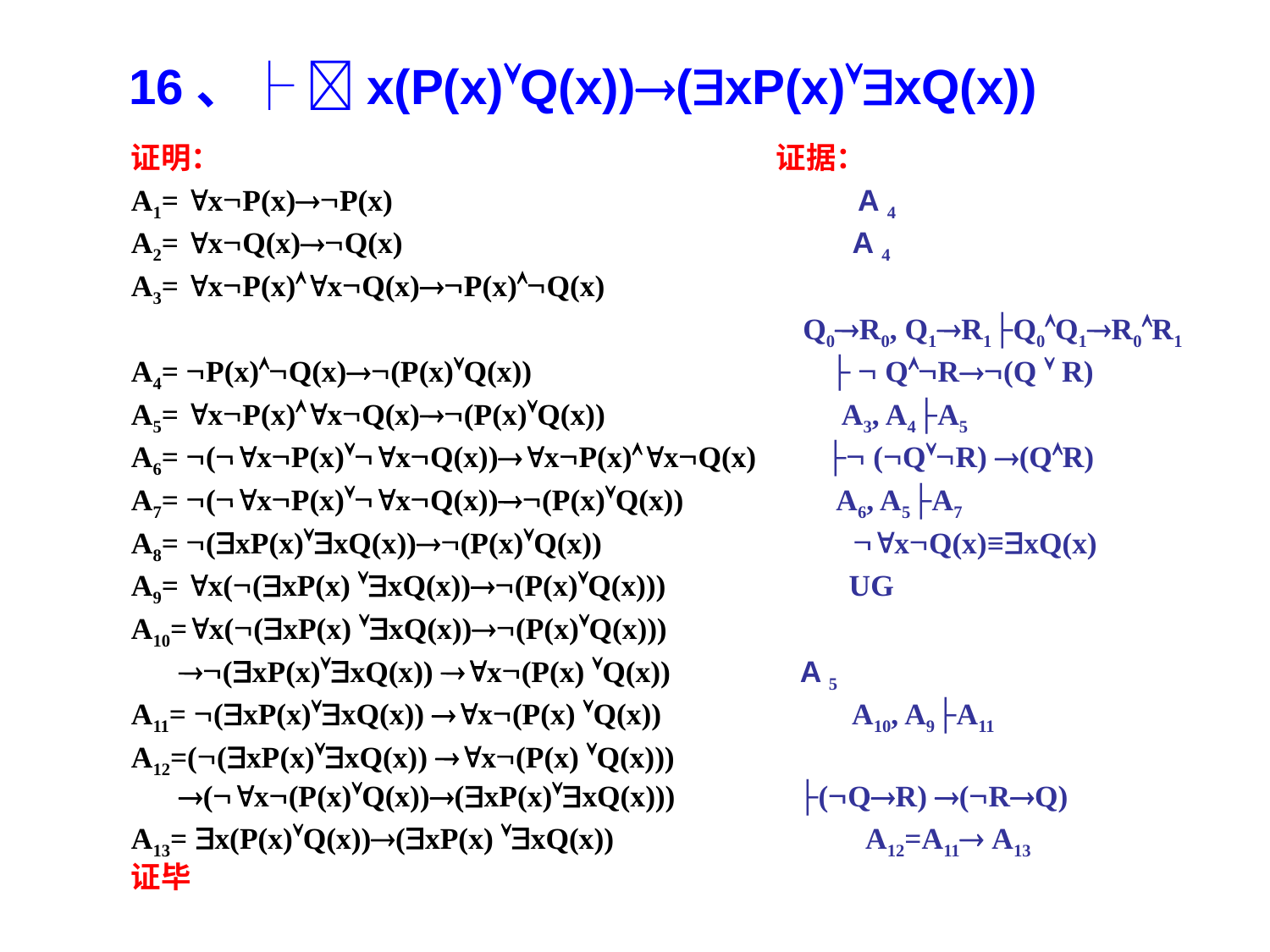

16、├ ∃x(P(x)∨Q(x))→(∃xP(x)∨∃xQ(x))
证明：                                                                                  证据：
A1= ∀x¬P(x)→¬P(x)                                                             A 4
A2= ∀x¬Q(x)→¬Q(x)                                                           A 4
A3= ∀x¬P(x)∧∀x¬Q(x)→¬P(x)∧¬Q(x)
Q0→R0, Q1→R1├Q0∧Q1→R0∧R1
A4= ¬P(x)∧¬Q(x)→¬(P(x)∨Q(x))                                       ├ ¬ Q∧¬R→¬(Q ∨ R)
A5= ∀x¬P(x)∧∀x¬Q(x)→¬(P(x)∨Q(x))                               A3, A4├A5
A6= ¬(¬∀x¬P(x)∨¬∀x¬Q(x))→∀x¬P(x)∧∀x¬Q(x)         ├¬ (¬Q∨¬R) →(Q∧R)
A7= ¬(¬∀x¬P(x)∨¬∀x¬Q(x))→¬(P(x)∨Q(x))                    A6, A5├A7
A8= ¬(∃xP(x)∨∃xQ(x))→¬(P(x)∨Q(x))                                 ¬∀x¬Q(x)≡∃xQ(x)
A9= ∀x(¬(∃xP(x) ∨∃xQ(x))→¬(P(x)∨Q(x)))                        UG
A10=∀x(¬(∃xP(x) ∨∃xQ(x))→¬(P(x)∨Q(x)))
	→¬(∃xP(x)∨∃xQ(x)) →∀x¬(P(x) ∨Q(x))                 A 5
A11= ¬(∃xP(x)∨∃xQ(x)) →∀x¬(P(x) ∨Q(x))                         A10, A9├A11
A12=(¬(∃xP(x)∨∃xQ(x)) →∀x¬(P(x) ∨Q(x)))
	→(¬∀x¬(P(x)∨Q(x))→(∃xP(x)∨∃xQ(x)))                ├(¬Q→R) →(¬R→Q)
A13= ∃x(P(x)∨Q(x))→(∃xP(x) ∨∃xQ(x))                                 A12=A11→ A13
证毕